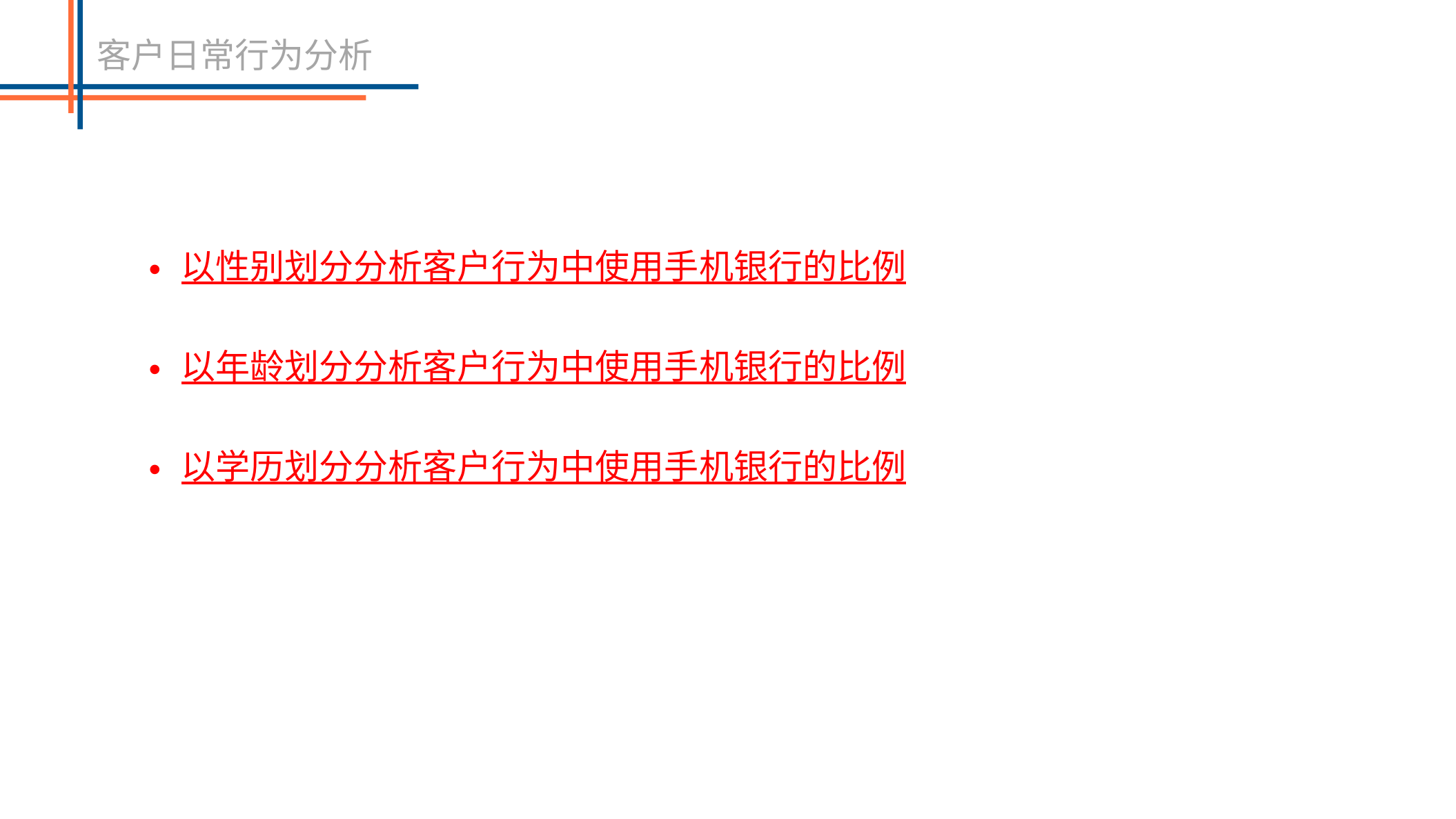

客户日常行为分析

以性别划分分析客户行为中使用手机银行的比例
以年龄划分分析客户行为中使用手机银行的比例
以学历划分分析客户行为中使用手机银行的比例